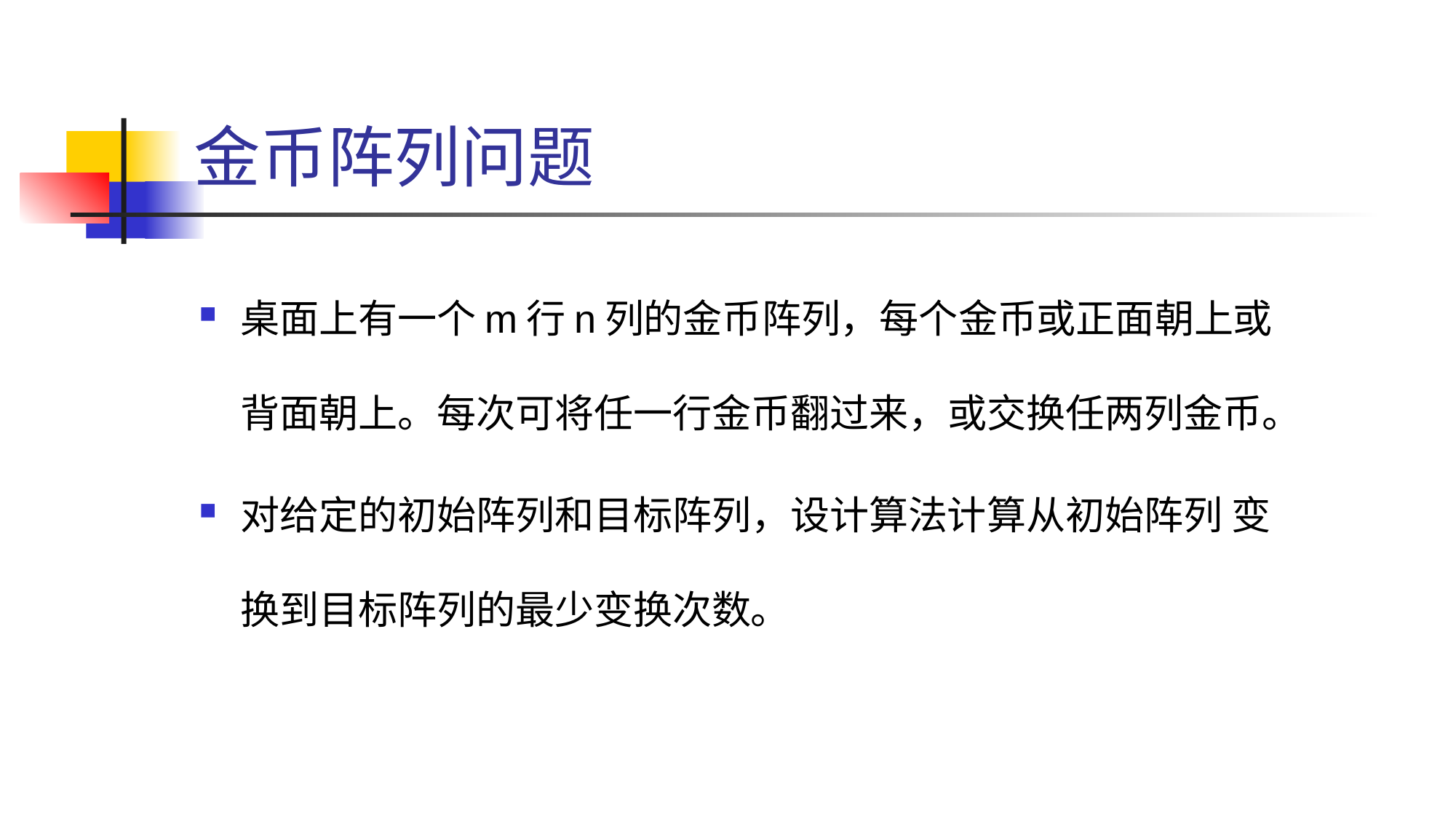

# 金币阵列问题
桌面上有一个m行n列的金币阵列，每个金币或正面朝上或背面朝上。每次可将任一行金币翻过来，或交换任两列金币。
对给定的初始阵列和目标阵列，设计算法计算从初始阵列 变换到目标阵列的最少变换次数。